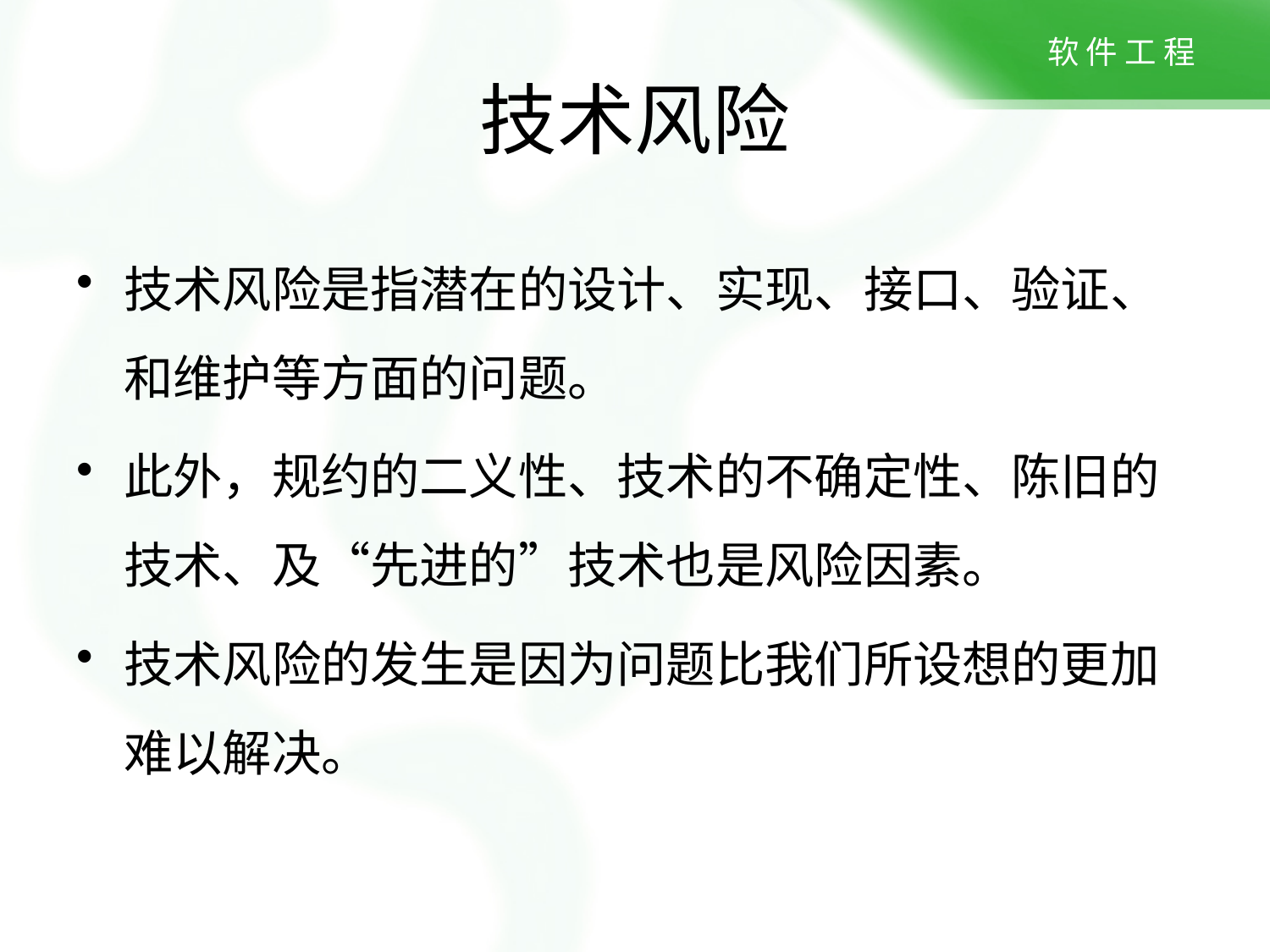

# 技术风险
技术风险是指潜在的设计、实现、接口、验证、和维护等方面的问题。
此外，规约的二义性、技术的不确定性、陈旧的技术、及“先进的”技术也是风险因素。
技术风险的发生是因为问题比我们所设想的更加难以解决。